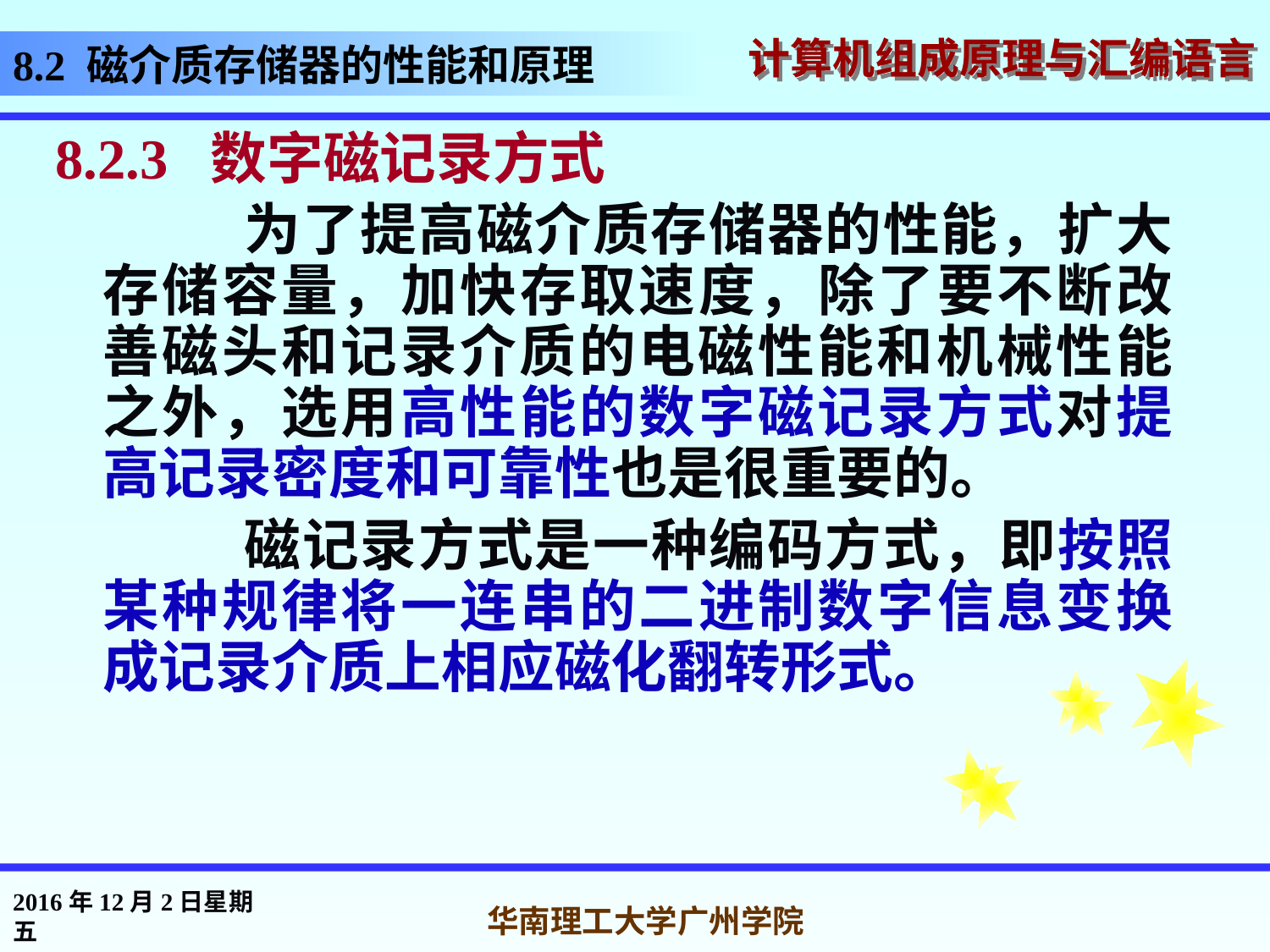

# 8.2 磁介质存储器的性能和原理
8.2.3  数字磁记录方式
            为了提高磁介质存储器的性能，扩大存储容量，加快存取速度，除了要不断改善磁头和记录介质的电磁性能和机械性能之外，选用高性能的数字磁记录方式对提高记录密度和可靠性也是很重要的。
            磁记录方式是一种编码方式，即按照某种规律将一连串的二进制数字信息变换成记录介质上相应磁化翻转形式。
2016年12月2日星期五
华南理工大学广州学院